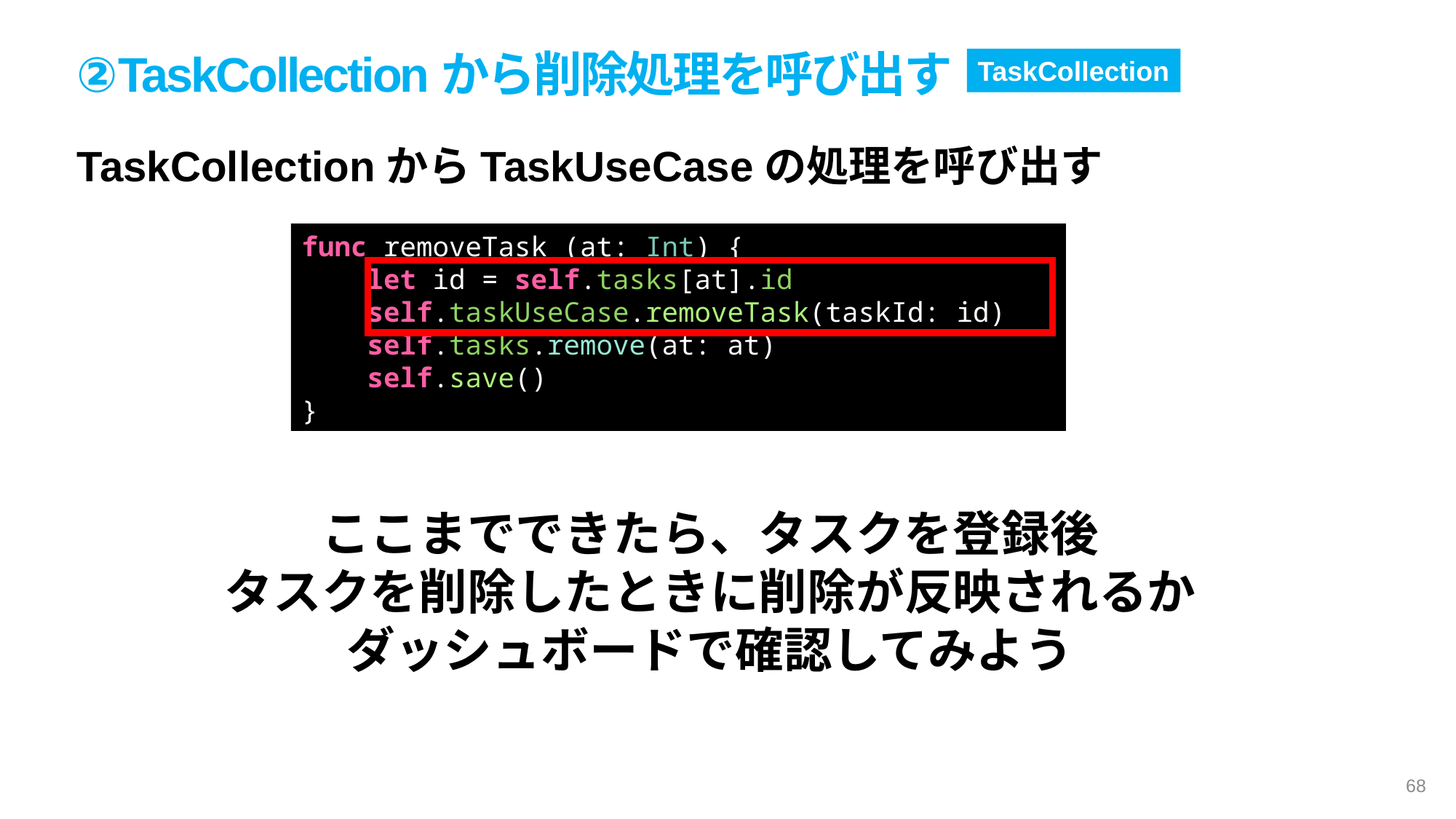

②TaskCollectionから削除処理を呼び出す
TaskCollection
TaskCollectionからTaskUseCaseの処理を呼び出す
func removeTask (at: Int) {
    let id = self.tasks[at].id
    self.taskUseCase.removeTask(taskId: id)
    self.tasks.remove(at: at)
    self.save()
}

ここまでできたら、タスクを登録後
タスクを削除したときに削除が反映されるか
ダッシュボードで確認してみよう
68